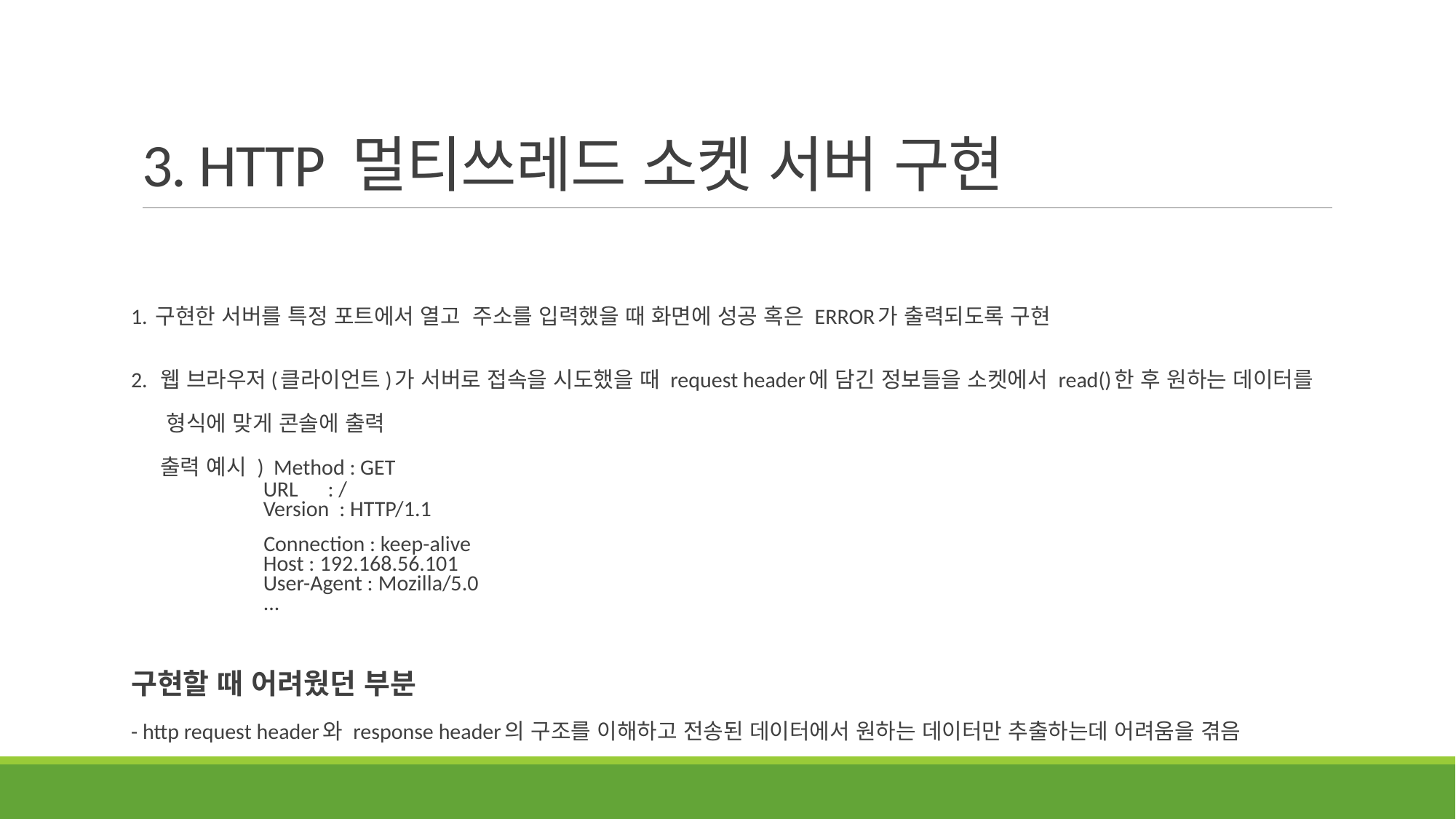

# 3. HTTP 멀티쓰레드 소켓 서버 구현

1. 구현한 서버를 특정 포트에서 열고  주소를 입력했을 때 화면에 성공 혹은 ERROR가 출력되도록 구현
2.  웹 브라우저(클라이언트)가 서버로 접속을 시도했을 때 request header에 담긴 정보들을 소켓에서 read()한 후 원하는 데이터를
     형식에 맞게 콘솔에 출력
    출력 예시 )  Method : GET
                           URL      : /
                           Version  : HTTP/1.1
                           Connection : keep-alive
                           Host : 192.168.56.101
                           User-Agent : Mozilla/5.0
                           ...

구현할 때 어려웠던 부분
- http request header와 response header의 구조를 이해하고 전송된 데이터에서 원하는 데이터만 추출하는데 어려움을 겪음